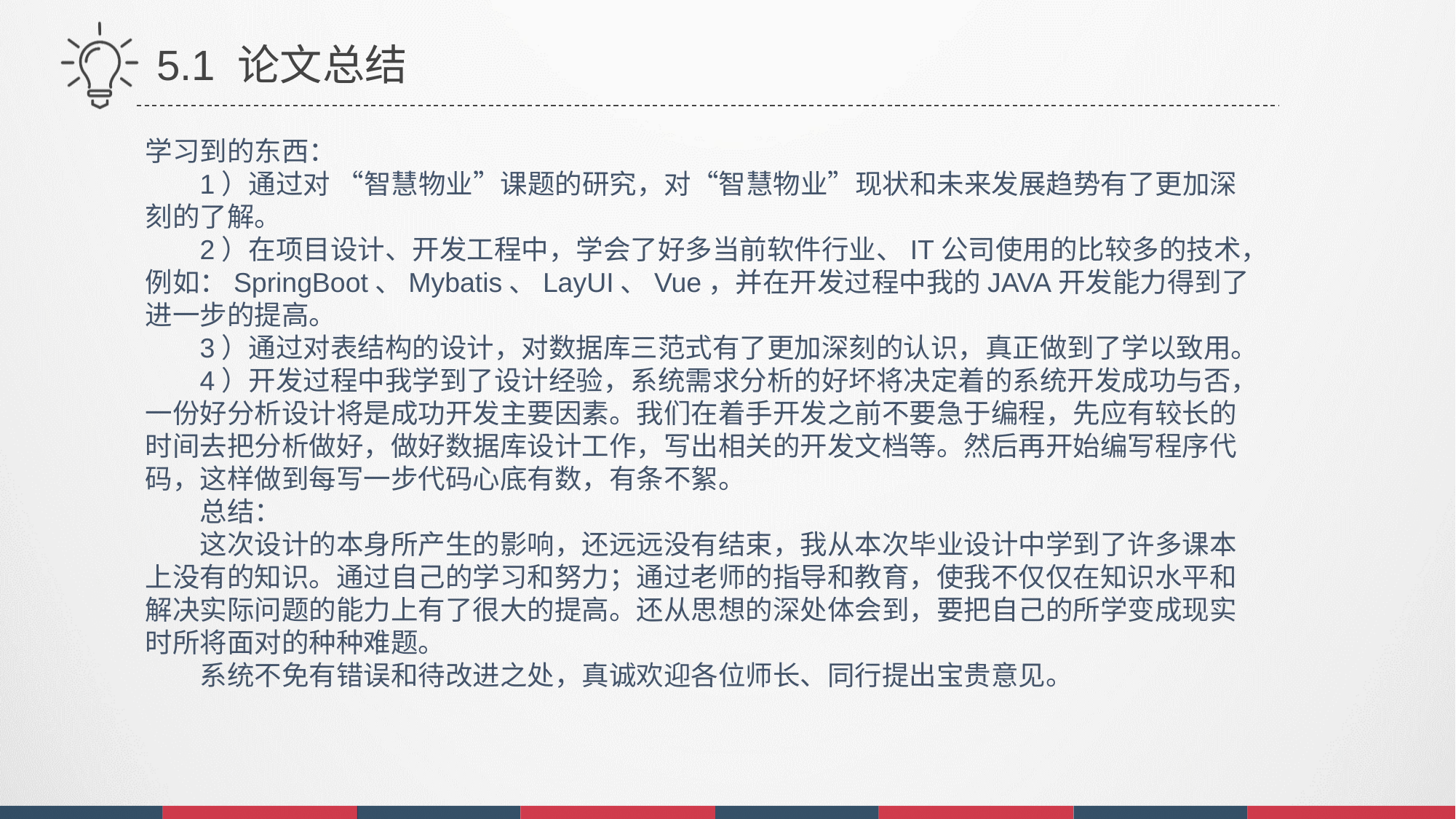

5.1 论文总结
学习到的东西：
1）通过对 “智慧物业”课题的研究，对“智慧物业”现状和未来发展趋势有了更加深刻的了解。
2）在项目设计、开发工程中，学会了好多当前软件行业、IT公司使用的比较多的技术，例如：SpringBoot、Mybatis、LayUI、Vue，并在开发过程中我的JAVA开发能力得到了进一步的提高。
3）通过对表结构的设计，对数据库三范式有了更加深刻的认识，真正做到了学以致用。
4）开发过程中我学到了设计经验，系统需求分析的好坏将决定着的系统开发成功与否，一份好分析设计将是成功开发主要因素。我们在着手开发之前不要急于编程，先应有较长的时间去把分析做好，做好数据库设计工作，写出相关的开发文档等。然后再开始编写程序代码，这样做到每写一步代码心底有数，有条不絮。
总结：
这次设计的本身所产生的影响，还远远没有结束，我从本次毕业设计中学到了许多课本上没有的知识。通过自己的学习和努力；通过老师的指导和教育，使我不仅仅在知识水平和解决实际问题的能力上有了很大的提高。还从思想的深处体会到，要把自己的所学变成现实时所将面对的种种难题。
系统不免有错误和待改进之处，真诚欢迎各位师长、同行提出宝贵意见。